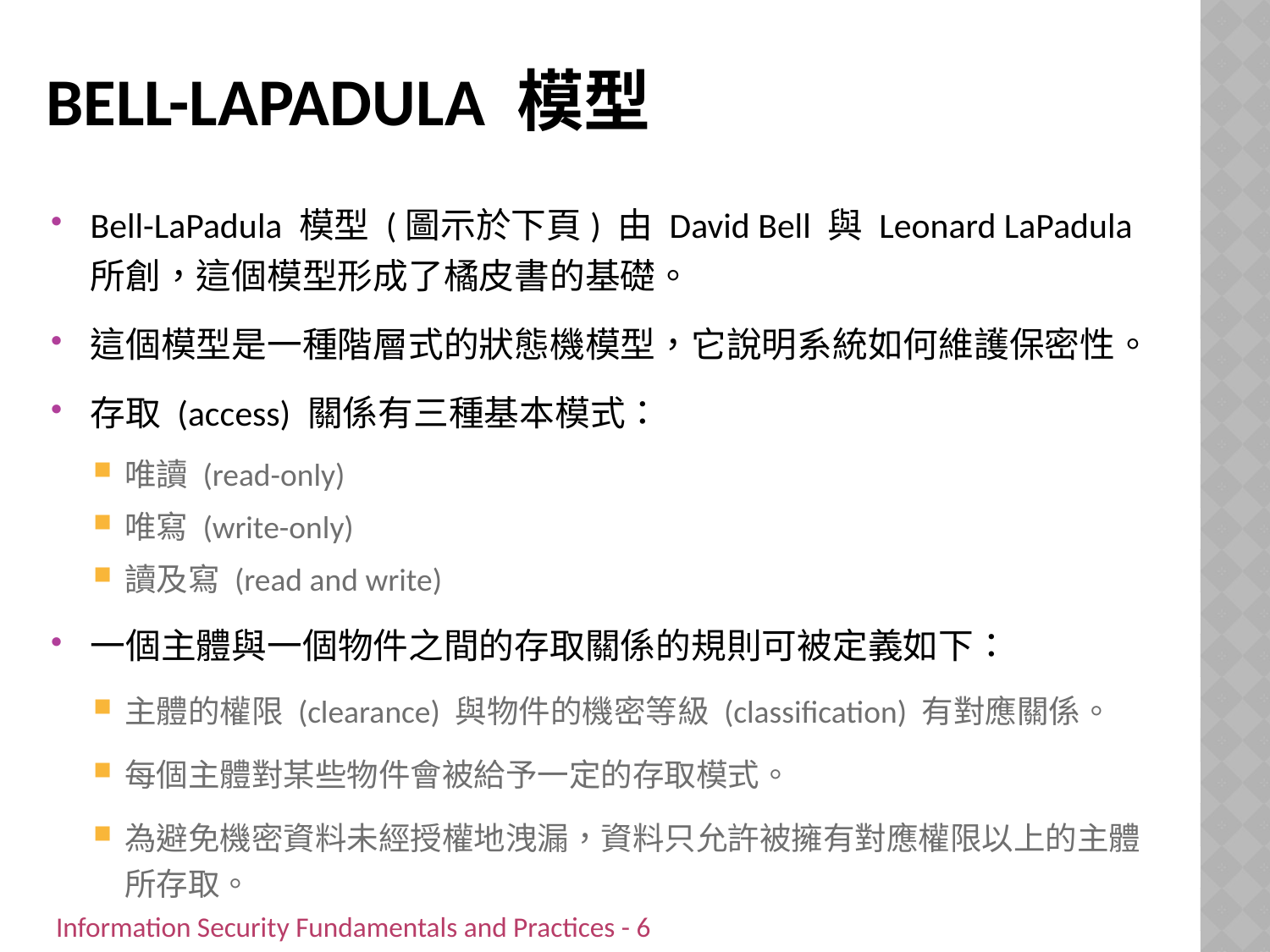

# Bell-LaPadula 模型
Bell-LaPadula 模型 (圖示於下頁) 由 David Bell 與 Leonard LaPadula 所創，這個模型形成了橘皮書的基礎。
這個模型是一種階層式的狀態機模型，它說明系統如何維護保密性。
存取 (access) 關係有三種基本模式：
唯讀 (read-only)
唯寫 (write-only)
讀及寫 (read and write)
一個主體與一個物件之間的存取關係的規則可被定義如下：
主體的權限 (clearance) 與物件的機密等級 (classification) 有對應關係。
每個主體對某些物件會被給予一定的存取模式。
為避免機密資料未經授權地洩漏，資料只允許被擁有對應權限以上的主體所存取。